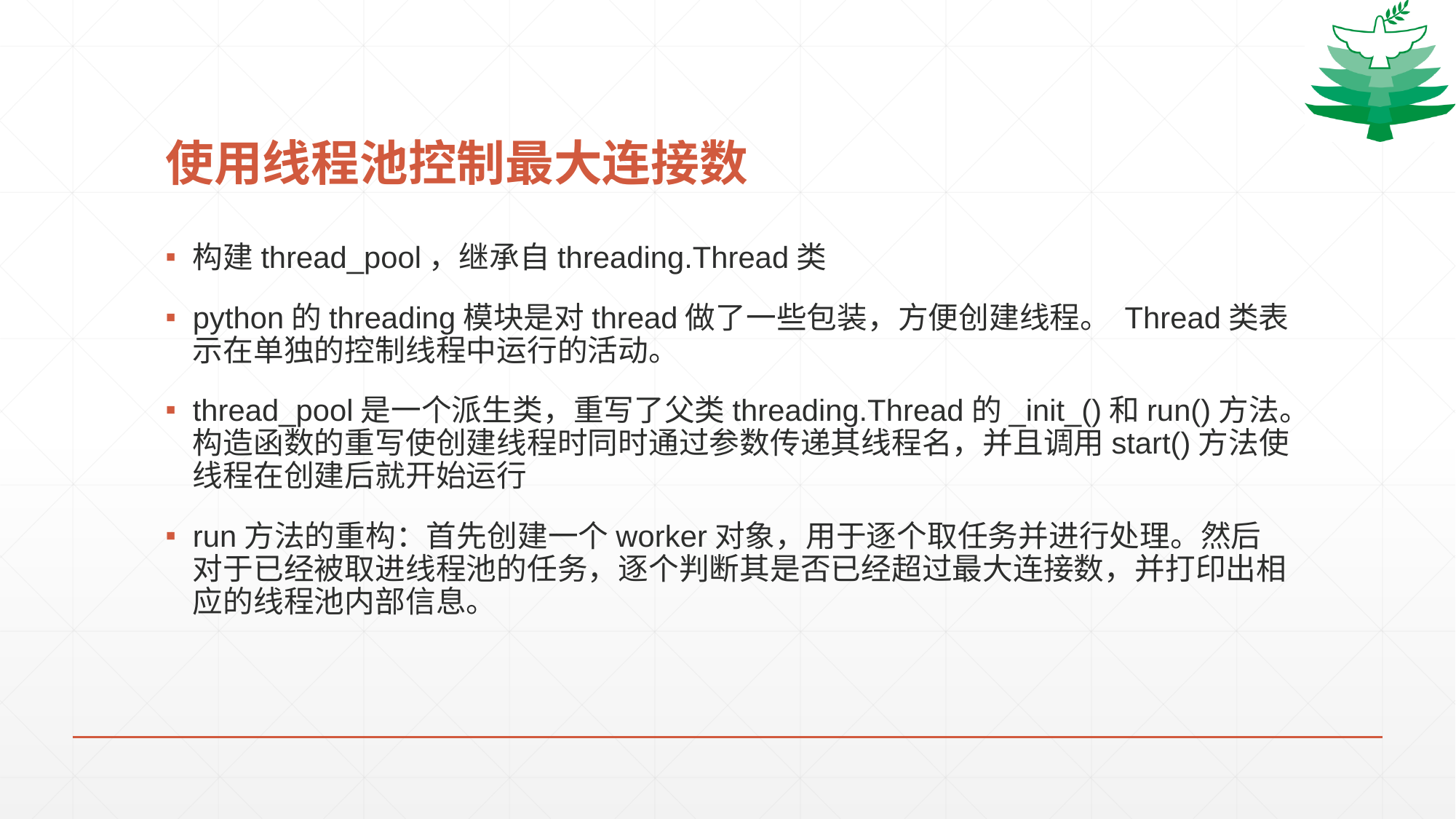

# 使用线程池控制最大连接数
构建thread_pool，继承自threading.Thread类
python的threading模块是对thread做了一些包装，方便创建线程。 Thread类表示在单独的控制线程中运行的活动。
thread_pool是一个派生类，重写了父类threading.Thread的_init_()和run()方法。构造函数的重写使创建线程时同时通过参数传递其线程名，并且调用start()方法使线程在创建后就开始运行
run方法的重构：首先创建一个worker对象，用于逐个取任务并进行处理。然后对于已经被取进线程池的任务，逐个判断其是否已经超过最大连接数，并打印出相应的线程池内部信息。